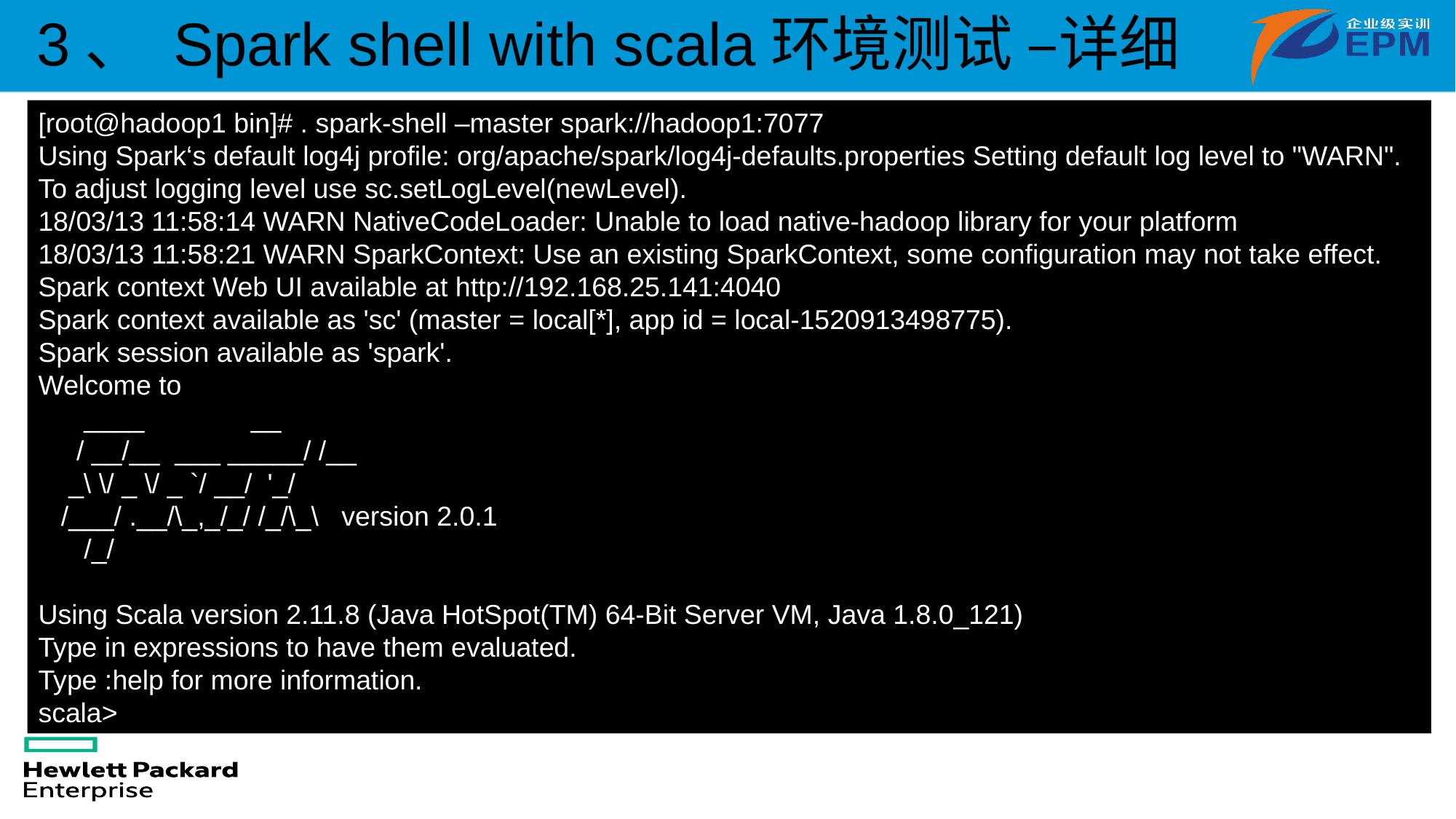

3、 Spark shell with scala环境测试 –详细
[root@hadoop1 bin]# . spark-shell –master spark://hadoop1:7077
Using Spark‘s default log4j profile: org/apache/spark/log4j-defaults.properties Setting default log level to "WARN".
To adjust logging level use sc.setLogLevel(newLevel).
18/03/13 11:58:14 WARN NativeCodeLoader: Unable to load native-hadoop library for your platform
18/03/13 11:58:21 WARN SparkContext: Use an existing SparkContext, some configuration may not take effect.
Spark context Web UI available at http://192.168.25.141:4040
Spark context available as 'sc' (master = local[*], app id = local-1520913498775).
Spark session available as 'spark'.
Welcome to
      ____              __
     / __/__  ___ _____/ /__
    _\ \/ _ \/ _ `/ __/  '_/
   /___/ .__/\_,_/_/ /_/\_\   version 2.0.1
      /_/

Using Scala version 2.11.8 (Java HotSpot(TM) 64-Bit Server VM, Java 1.8.0_121)
Type in expressions to have them evaluated.
Type :help for more information.
scala>